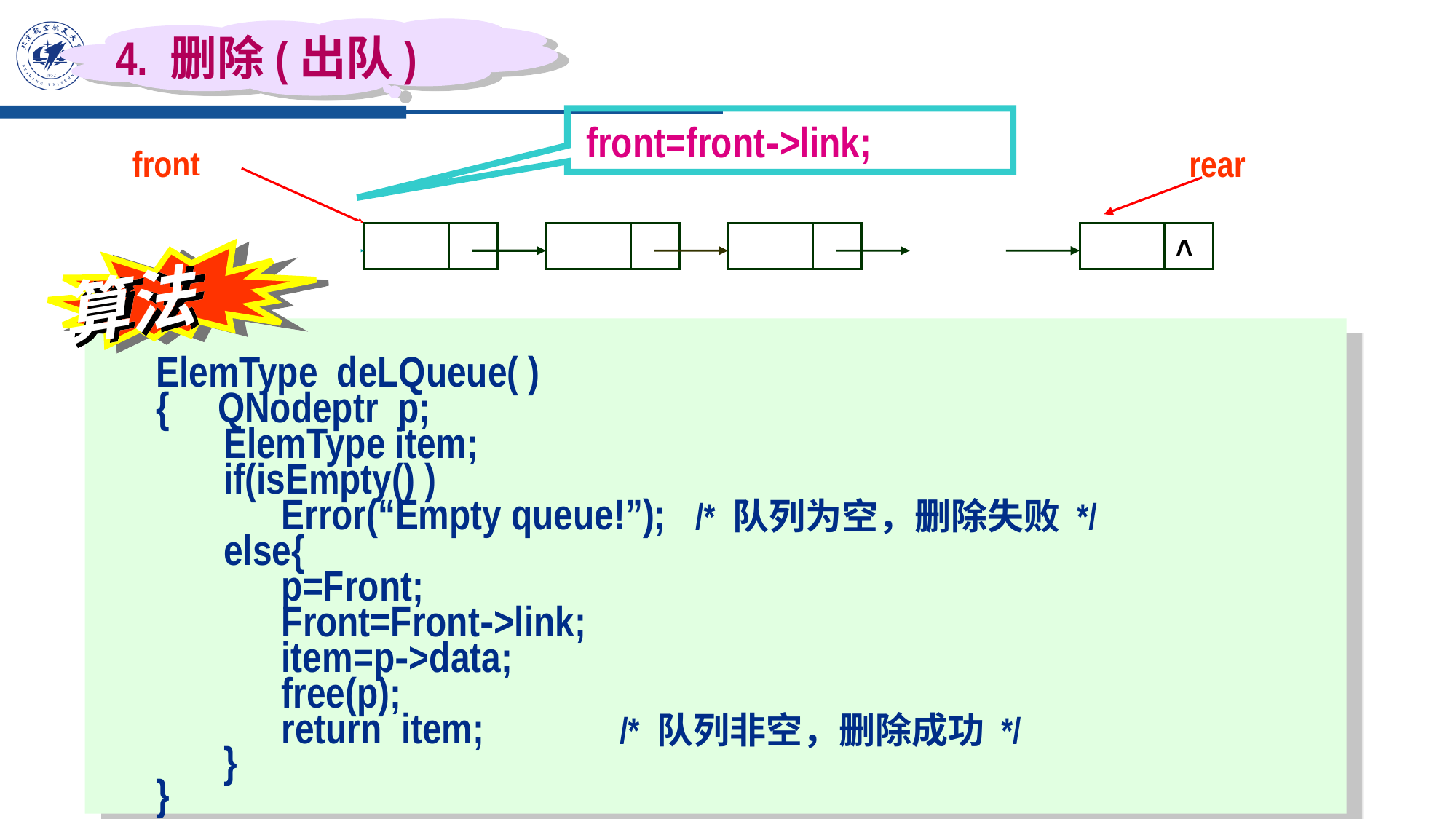

4. 删除(出队)

front=front->link;
front
rear

…

^

算法

ElemType  deLQueue( )
{     QNodeptr  p;
       ElemType item;
       if(isEmpty() )
             Error(“Empty queue!”);   /* 队列为空，删除失败 */
       else{
             p=Front;
             Front=Front->link;
             item=p->data;
             free(p);
             return  item;              /* 队列非空，删除成功 */
       }
}